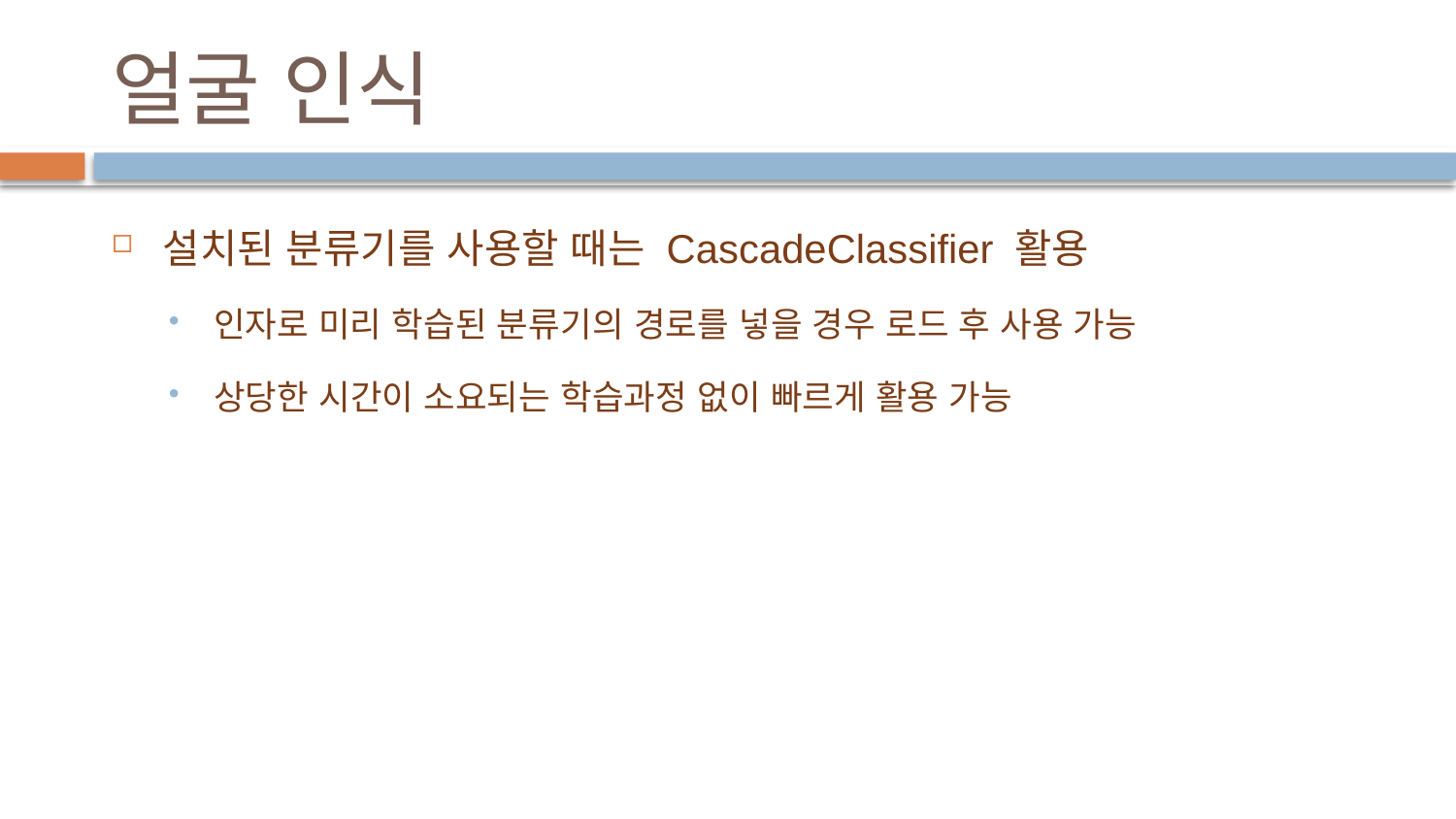

# 얼굴 인식
설치된 분류기를 사용할 때는 CascadeClassifier 활용
인자로 미리 학습된 분류기의 경로를 넣을 경우 로드 후 사용 가능
상당한 시간이 소요되는 학습과정 없이 빠르게 활용 가능